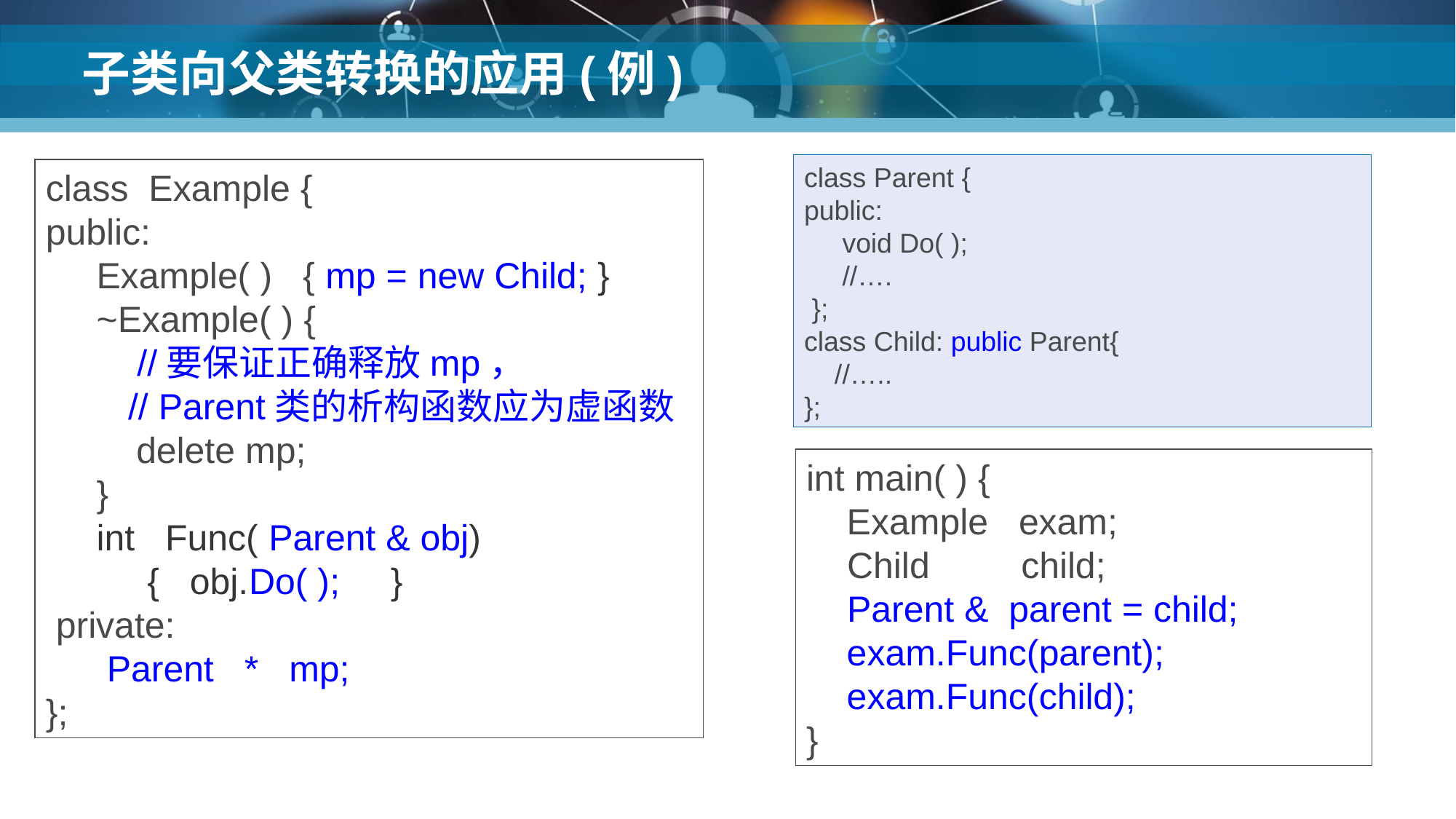

# 子类向父类转换的应用(例)
class Parent {
public:
     void Do( );
     //….
 };
class Child: public Parent{
    //…..
};
class  Example {
public:
     Example( )   { mp = new Child; }
     ~Example( ) {
         //要保证正确释放mp，
         // Parent类的析构函数应为虚函数
          delete mp;
     }
     int   Func( Parent & obj)
          {   obj.Do( );     }
 private:
      Parent   *   mp;
};
int main( ) {
    Example   exam;
    Child         child;
    Parent &  parent = child;
    exam.Func(parent);
    exam.Func(child);
}